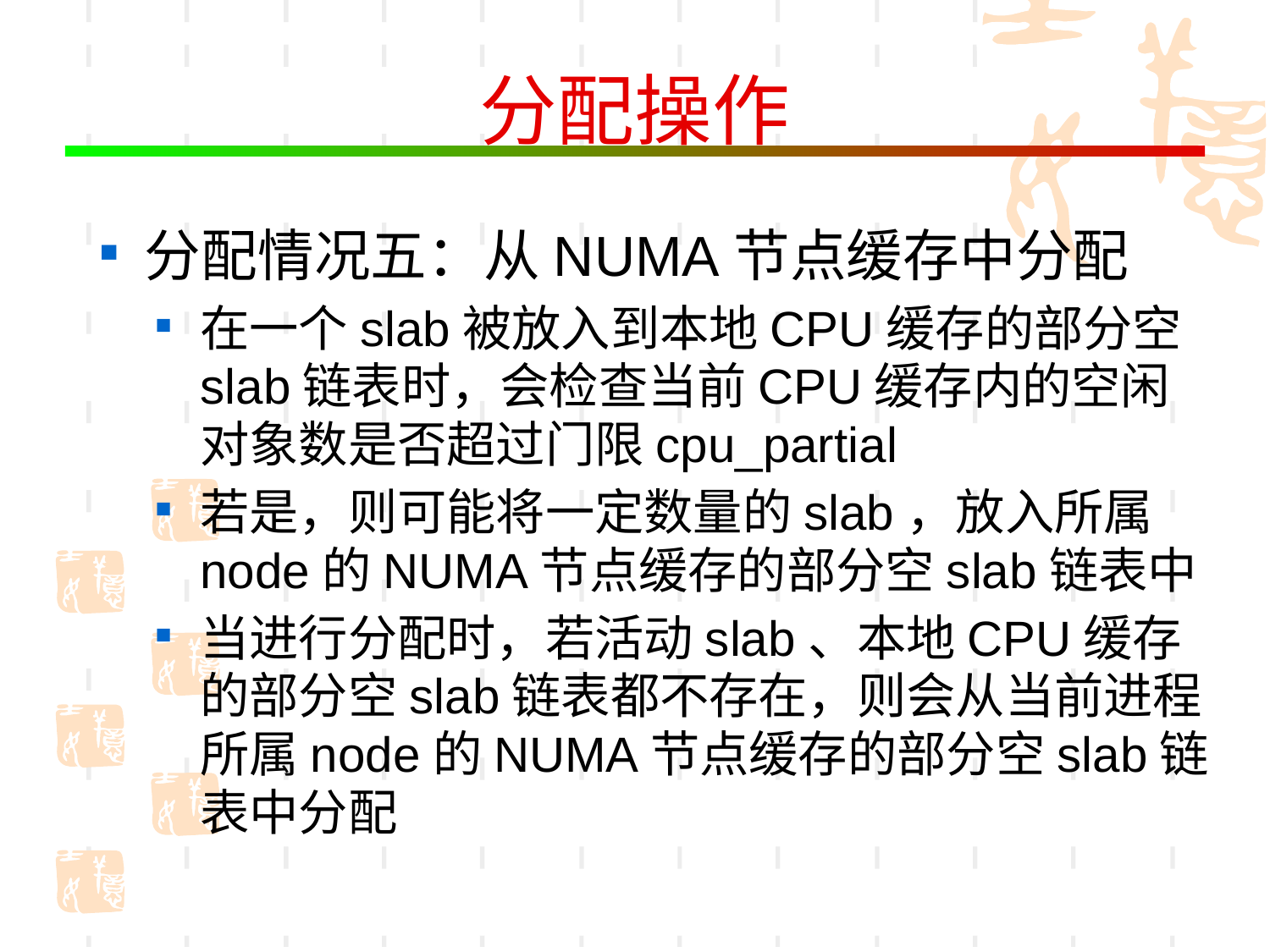

# 分配操作
分配情况五：从NUMA节点缓存中分配
在一个slab被放入到本地CPU缓存的部分空slab链表时，会检查当前CPU缓存内的空闲对象数是否超过门限cpu_partial
若是，则可能将一定数量的slab，放入所属node的NUMA节点缓存的部分空slab链表中
当进行分配时，若活动slab、本地CPU缓存的部分空slab链表都不存在，则会从当前进程所属node的NUMA节点缓存的部分空slab链表中分配